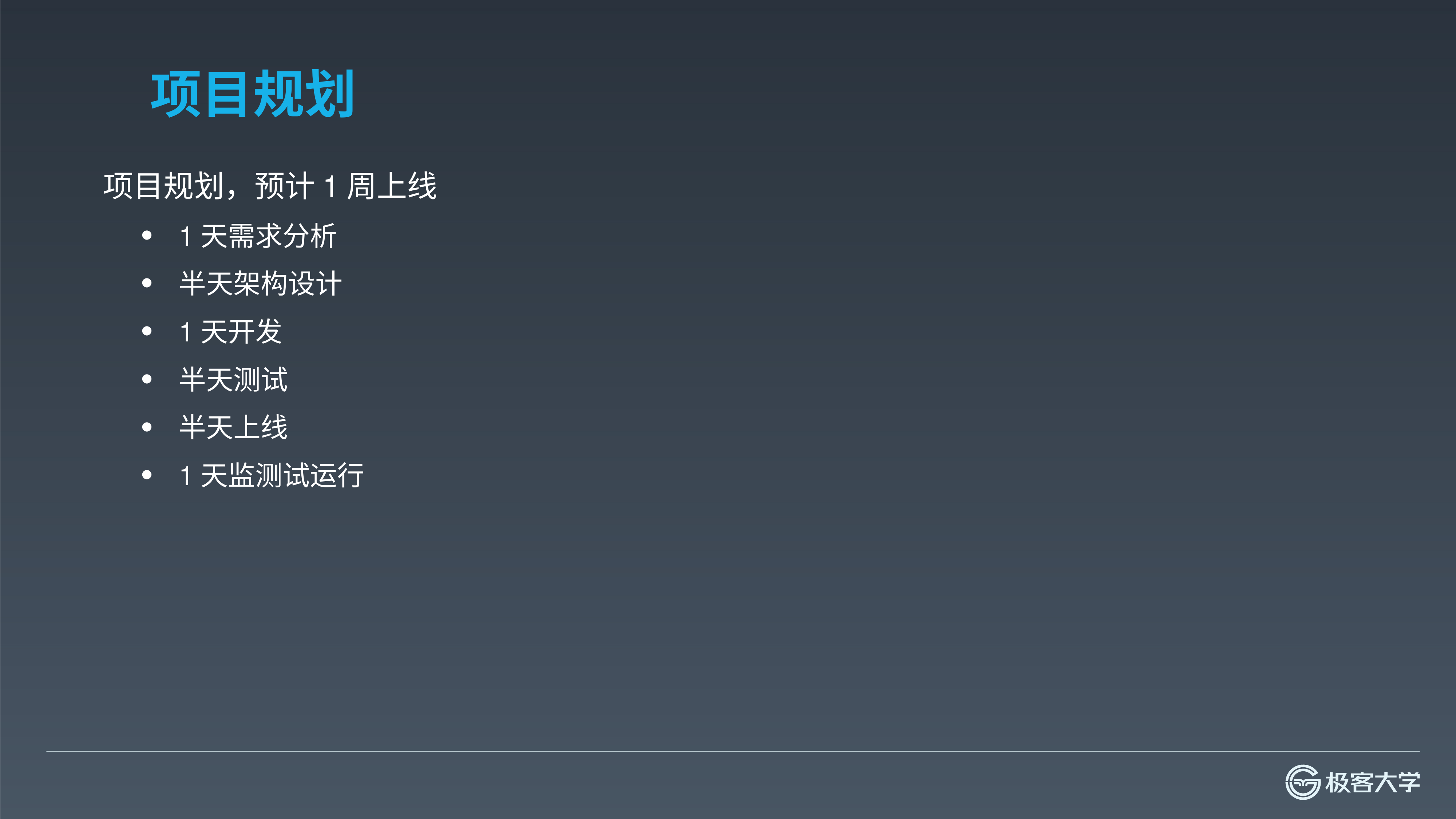

# 项目规划
项目规划，预计1周上线
1天需求分析
半天架构设计
1天开发
半天测试
半天上线
1天监测试运行